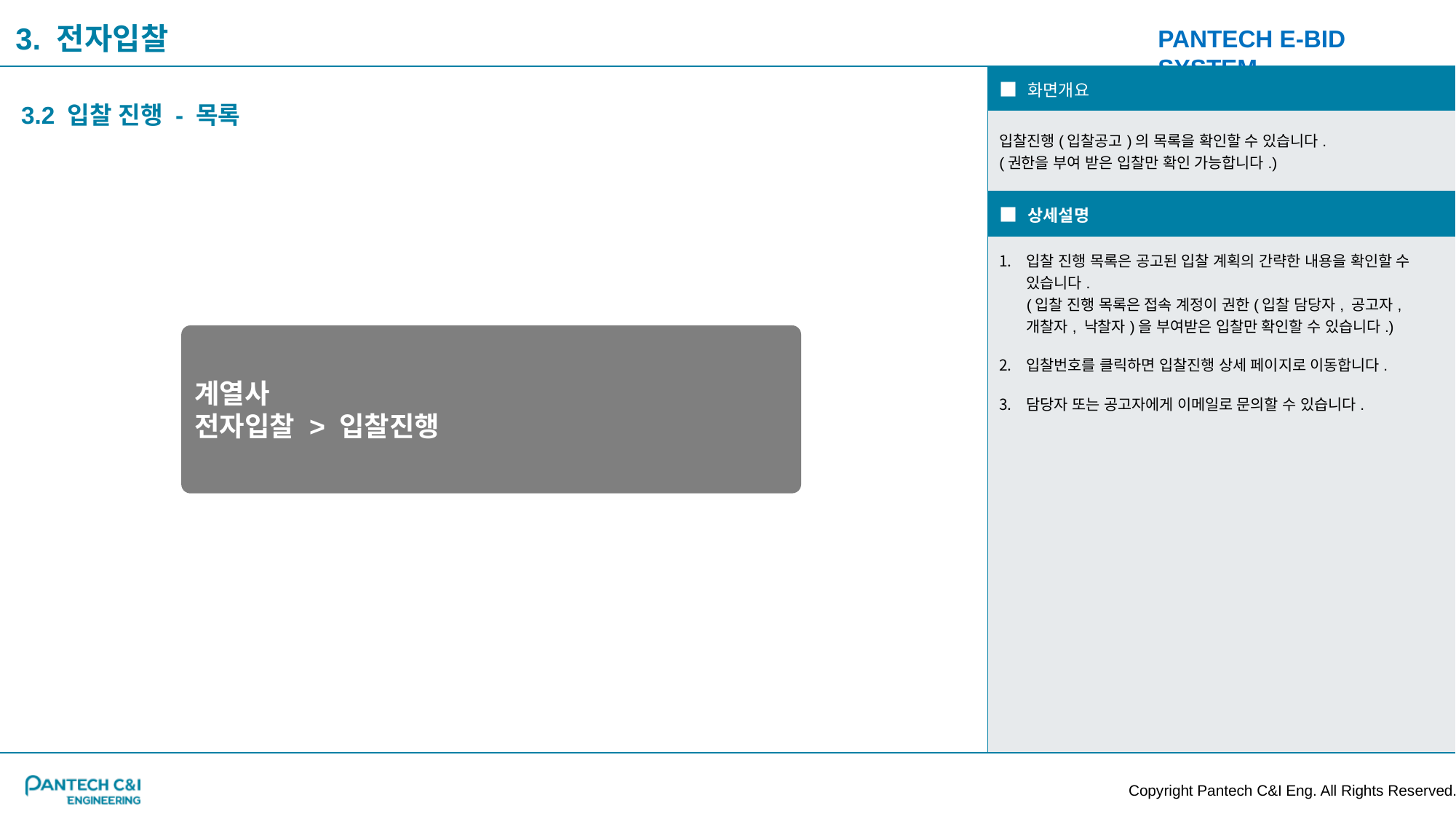

3. 전자입찰
| ■ 화면개요 |
| --- |
| 입찰진행(입찰공고)의 목록을 확인할 수 있습니다. (권한을 부여 받은 입찰만 확인 가능합니다.) |
| ■ 상세설명 |
| 입찰 진행 목록은 공고된 입찰 계획의 간략한 내용을 확인할 수 있습니다. (입찰 진행 목록은 접속 계정이 권한(입찰 담당자, 공고자, 개찰자, 낙찰자)을 부여받은 입찰만 확인할 수 있습니다.) 입찰번호를 클릭하면 입찰진행 상세 페이지로 이동합니다. 담당자 또는 공고자에게 이메일로 문의할 수 있습니다. |
3.2 입찰 진행 - 목록
계열사
전자입찰 > 입찰진행